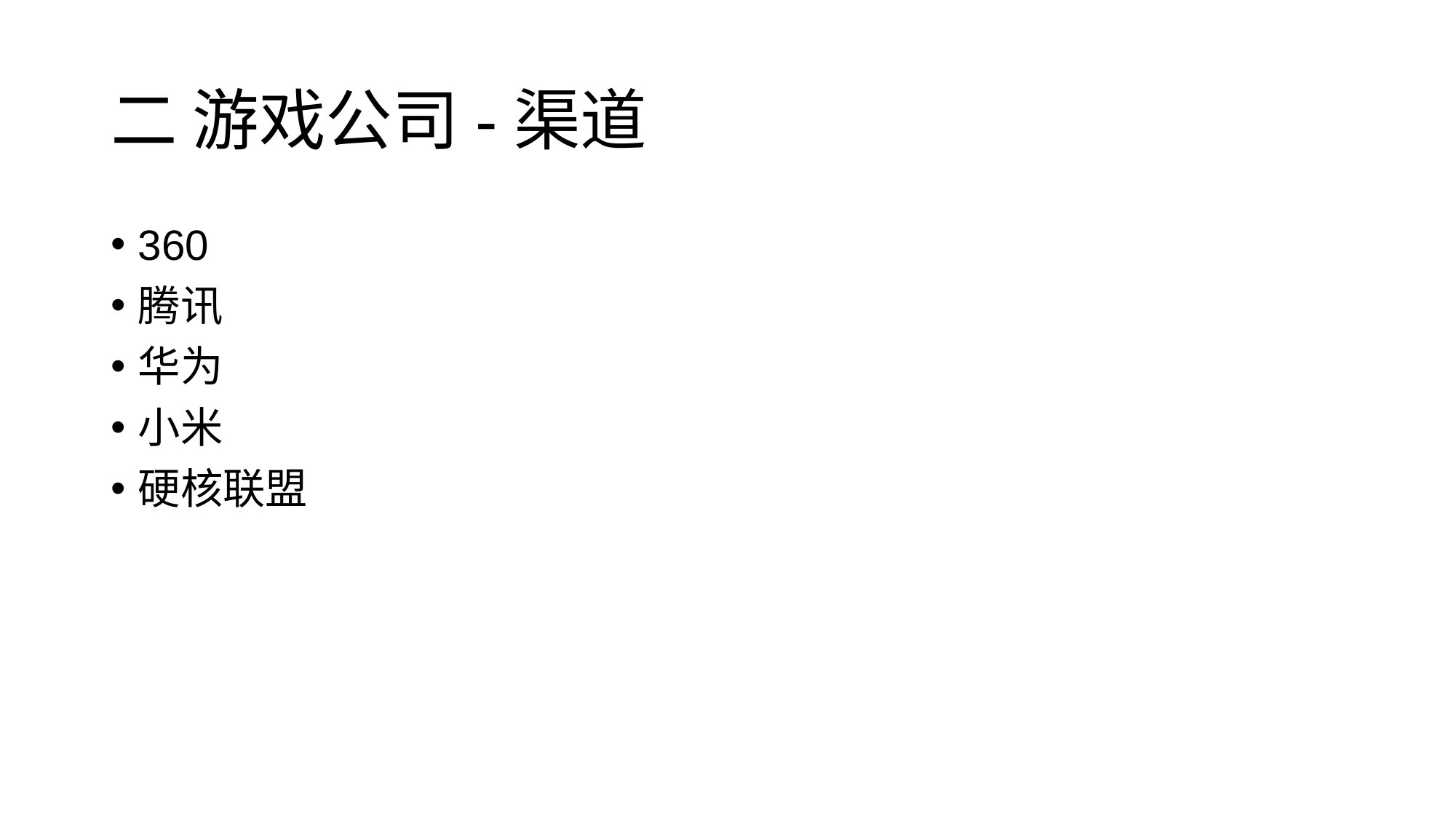

# 二 游戏公司-渠道
360
腾讯
华为
小米
硬核联盟